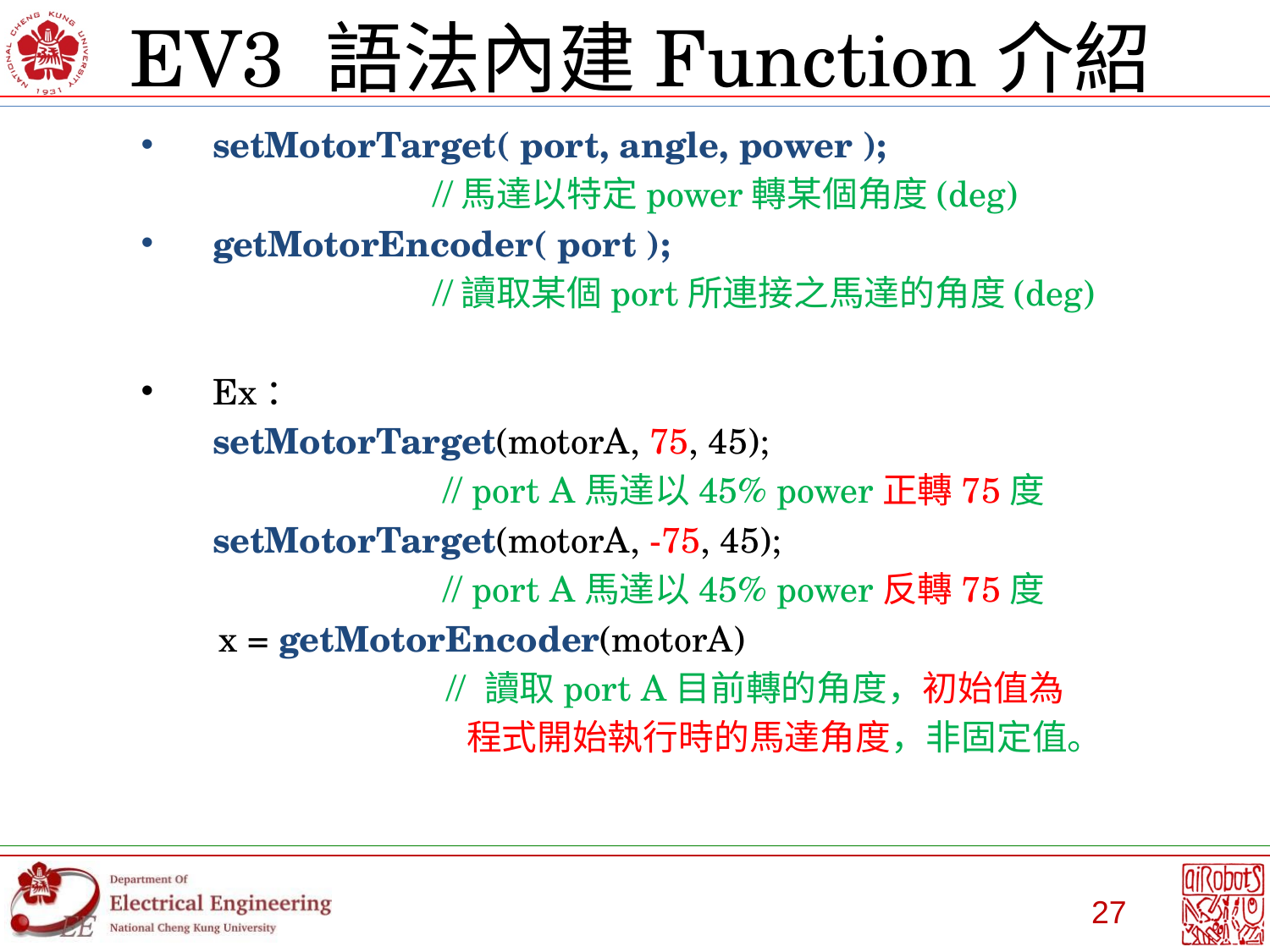

# EV3 語法內建Function介紹
setMotorTarget( port, angle, power );
                              //馬達以特定power轉某個角度(deg)
getMotorEncoder( port );
                              //讀取某個port所連接之馬達的角度(deg)

Ex：
 	setMotorTarget(motorA, 75, 45);
                               // port A馬達以45% power正轉75度
	setMotorTarget(motorA, -75, 45);
                               // port A馬達以45% power反轉75度
        x = getMotorEncoder(motorA)
		           // 讀取port A目前轉的角度，初始值為
			程式開始執行時的馬達角度，非固定值。